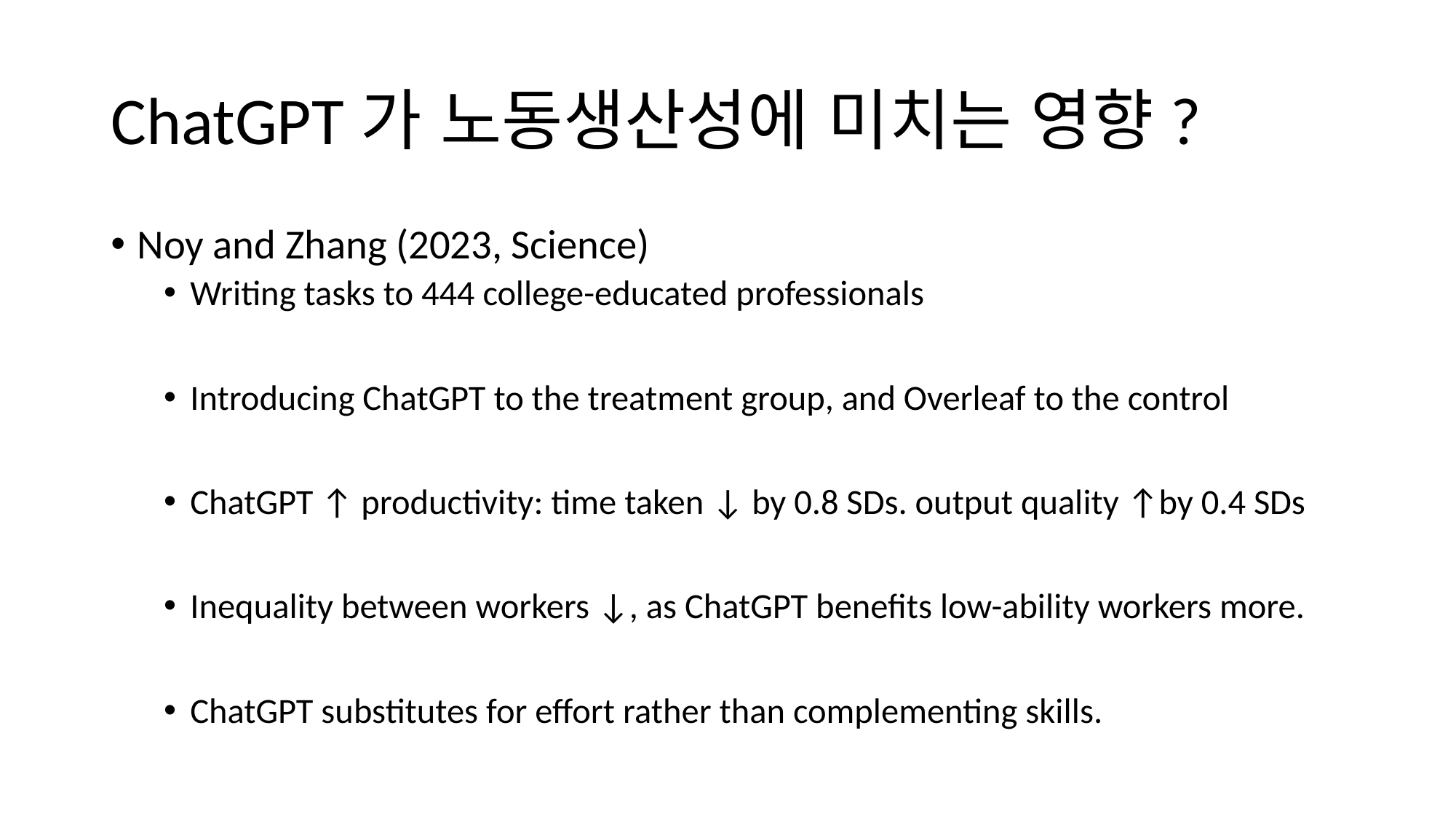

# ChatGPT가 노동생산성에 미치는 영향?
Noy and Zhang (2023, Science)
Writing tasks to 444 college-educated professionals

Introducing ChatGPT to the treatment group, and Overleaf to the control

ChatGPT ↑ productivity: time taken ↓ by 0.8 SDs. output quality ↑by 0.4 SDs

Inequality between workers ↓, as ChatGPT benefits low-ability workers more.

ChatGPT substitutes for effort rather than complementing skills.